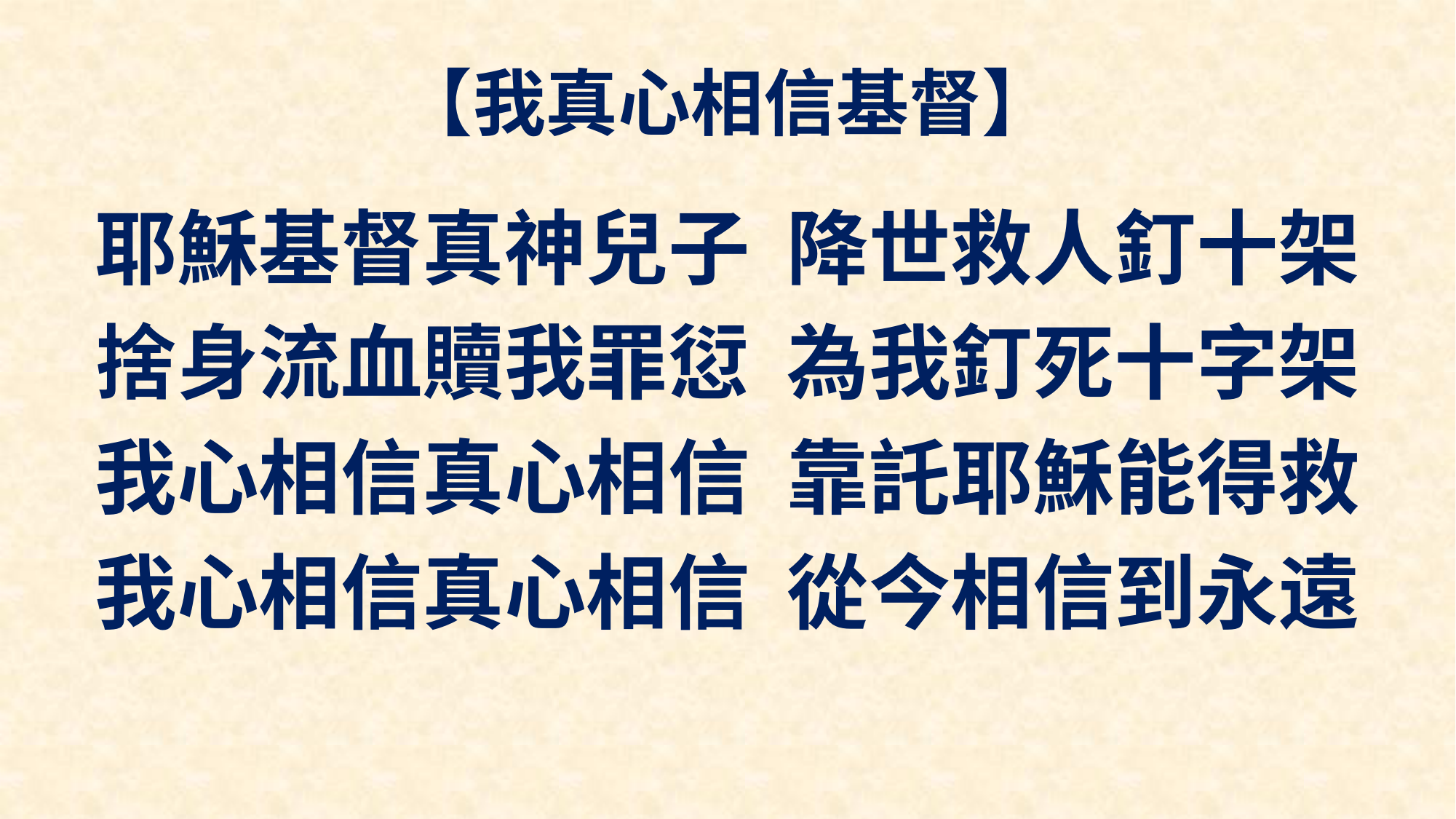

# 【我真心相信基督】
耶穌基督真神兒子  降世救人釘十架
捨身流血贖我罪愆  為我釘死十字架
我心相信真心相信  靠託耶穌能得救
我心相信真心相信  從今相信到永遠